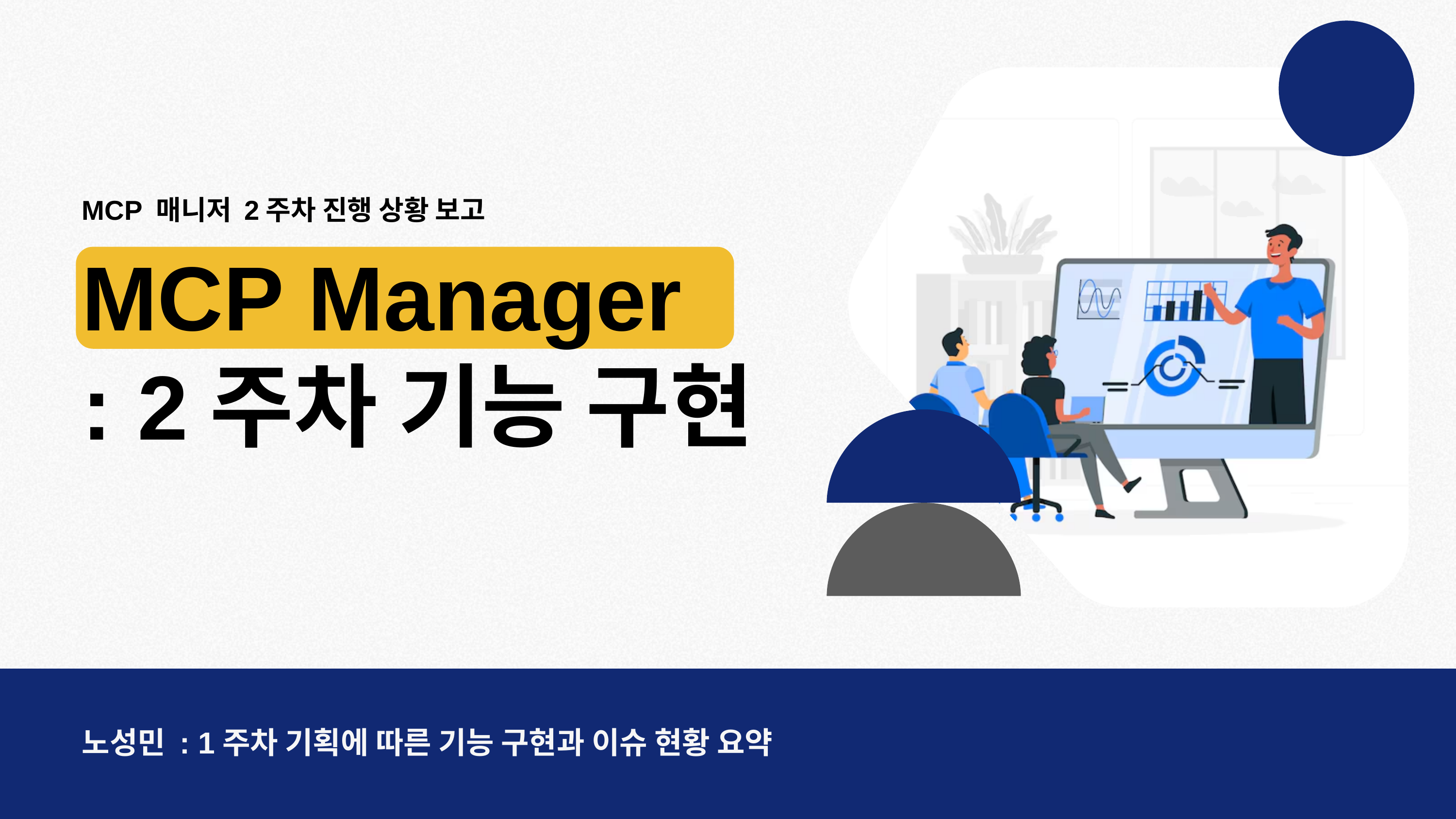

MCP 매니저 2주차 진행 상황 보고
MCP Manager
: 2주차 기능 구현

노성민 : 1주차 기획에 따른 기능 구현과 이슈 현황 요약